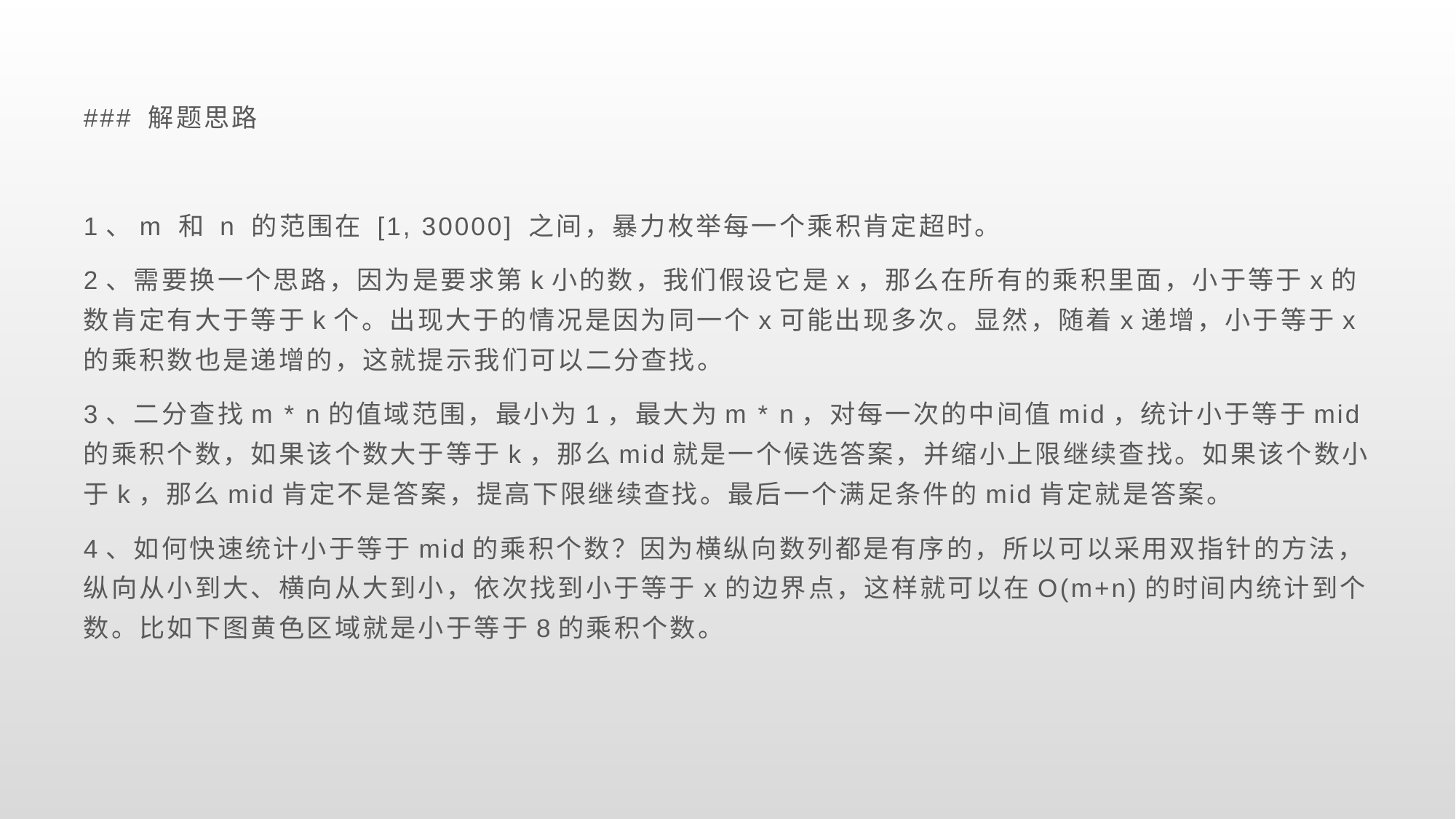

### 解题思路

1、m 和 n 的范围在 [1, 30000] 之间，暴力枚举每一个乘积肯定超时。
2、需要换一个思路，因为是要求第k小的数，我们假设它是x，那么在所有的乘积里面，小于等于x的数肯定有大于等于k个。出现大于的情况是因为同一个x可能出现多次。显然，随着x递增，小于等于x的乘积数也是递增的，这就提示我们可以二分查找。
3、二分查找m * n的值域范围，最小为1，最大为m * n，对每一次的中间值mid，统计小于等于mid的乘积个数，如果该个数大于等于k，那么mid就是一个候选答案，并缩小上限继续查找。如果该个数小于k，那么mid肯定不是答案，提高下限继续查找。最后一个满足条件的mid肯定就是答案。
4、如何快速统计小于等于mid的乘积个数？因为横纵向数列都是有序的，所以可以采用双指针的方法，纵向从小到大、横向从大到小，依次找到小于等于x的边界点，这样就可以在O(m+n)的时间内统计到个数。比如下图黄色区域就是小于等于8的乘积个数。